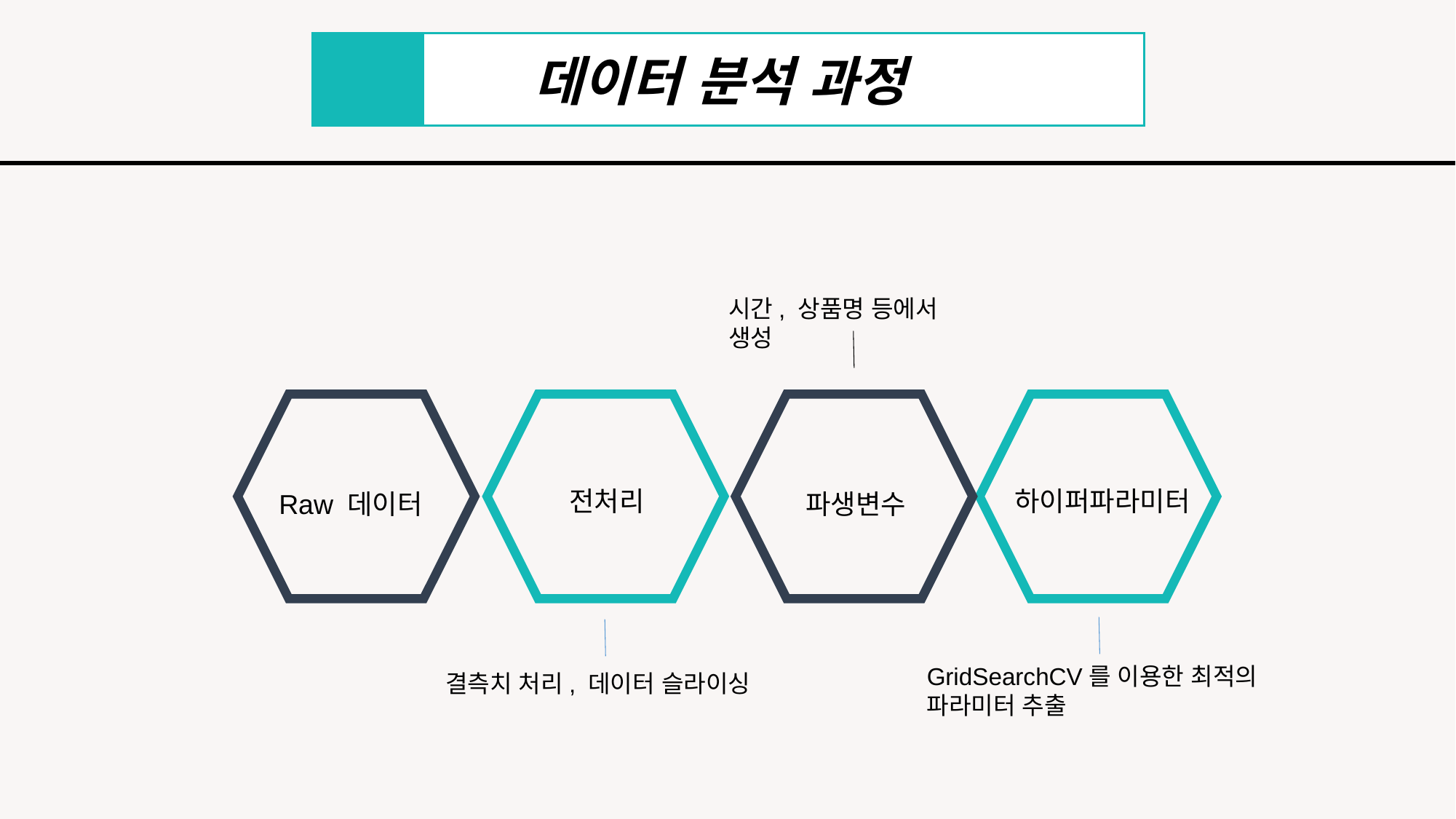

데이터 분석 과정

시간, 상품명 등에서 생성

전처리
하이퍼파라미터
Raw 데이터
파생변수
GridSearchCV를 이용한 최적의 파라미터 추출
결측치 처리, 데이터 슬라이싱